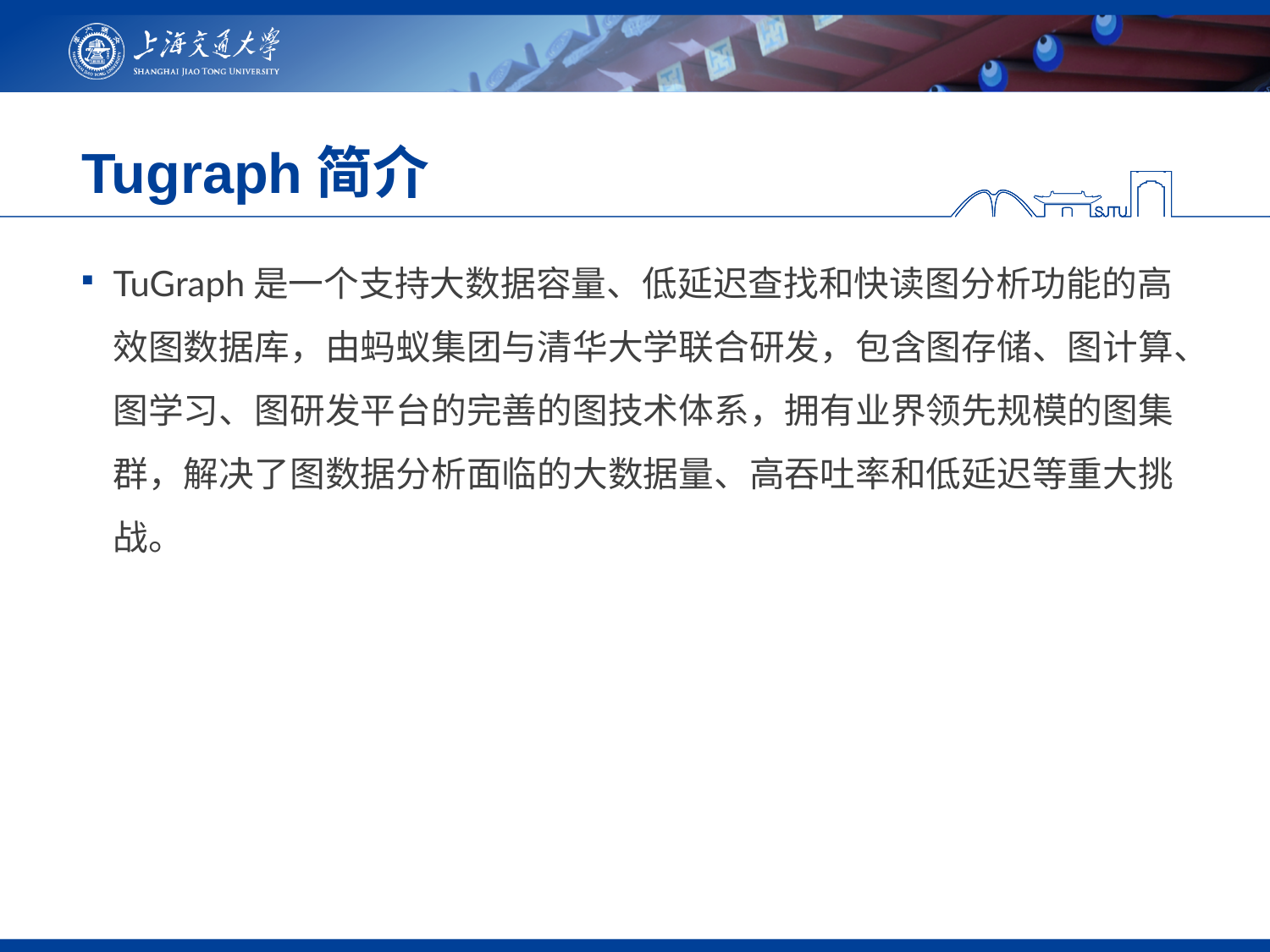

# Tugraph简介
TuGraph是一个支持大数据容量、低延迟查找和快读图分析功能的高效图数据库，由蚂蚁集团与清华大学联合研发，包含图存储、图计算、图学习、图研发平台的完善的图技术体系，拥有业界领先规模的图集群，解决了图数据分析面临的大数据量、高吞吐率和低延迟等重大挑战。